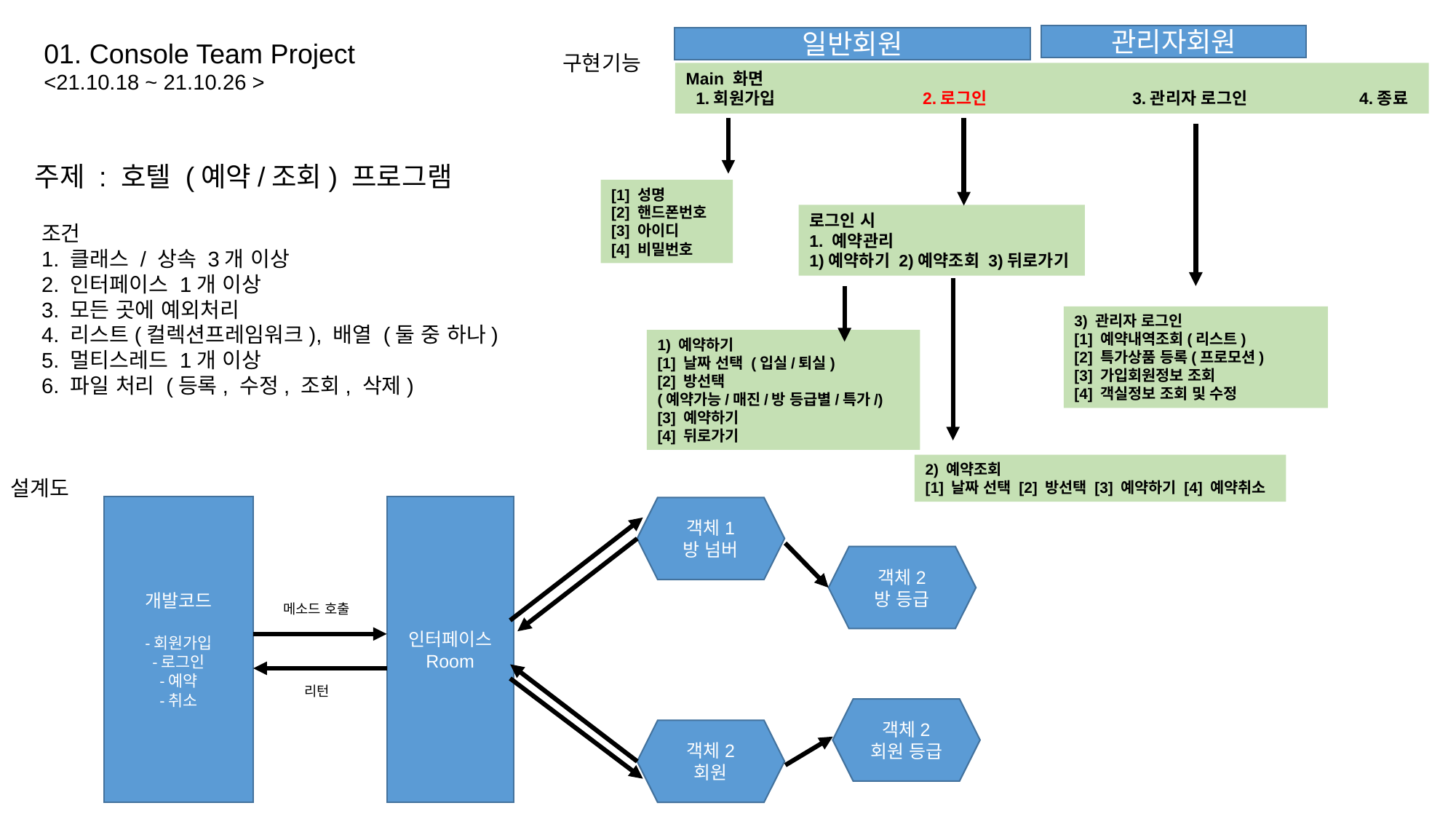

관리자회원
일반회원
01. Console Team Project
<21.10.18 ~ 21.10.26 >
구현기능
설계도
개발코드

-회원가입
-로그인
-예약
-취소
인터페이스
Room
객체1
방 넘버
객체2
방 등급
메소드 호출
리턴
객체2
회원
Main 화면
1.회원가입		 2.로그인 		3.관리자 로그인	 4.종료
주제 : 호텔 (예약/조회) 프로그램
[1] 성명
[2] 핸드폰번호
[3] 아이디
[4] 비밀번호
로그인 시
1. 예약관리
1)예약하기 2)예약조회 3)뒤로가기
조건
1. 클래스 / 상속 3개 이상
2. 인터페이스 1개 이상
3. 모든 곳에 예외처리
4. 리스트(컬렉션프레임워크), 배열 (둘 중 하나)
5. 멀티스레드 1개 이상
6. 파일 처리 (등록, 수정, 조회, 삭제)
3) 관리자 로그인
[1] 예약내역조회(리스트)
[2] 특가상품 등록(프로모션)
[3] 가입회원정보 조회
[4] 객실정보 조회 및 수정
1) 예약하기
[1] 날짜 선택 (입실/퇴실)
[2] 방선택
(예약가능/매진/방 등급별/특가/)
[3] 예약하기
[4] 뒤로가기
2) 예약조회
[1] 날짜 선택 [2] 방선택 [3] 예약하기 [4] 예약취소
객체2
회원 등급